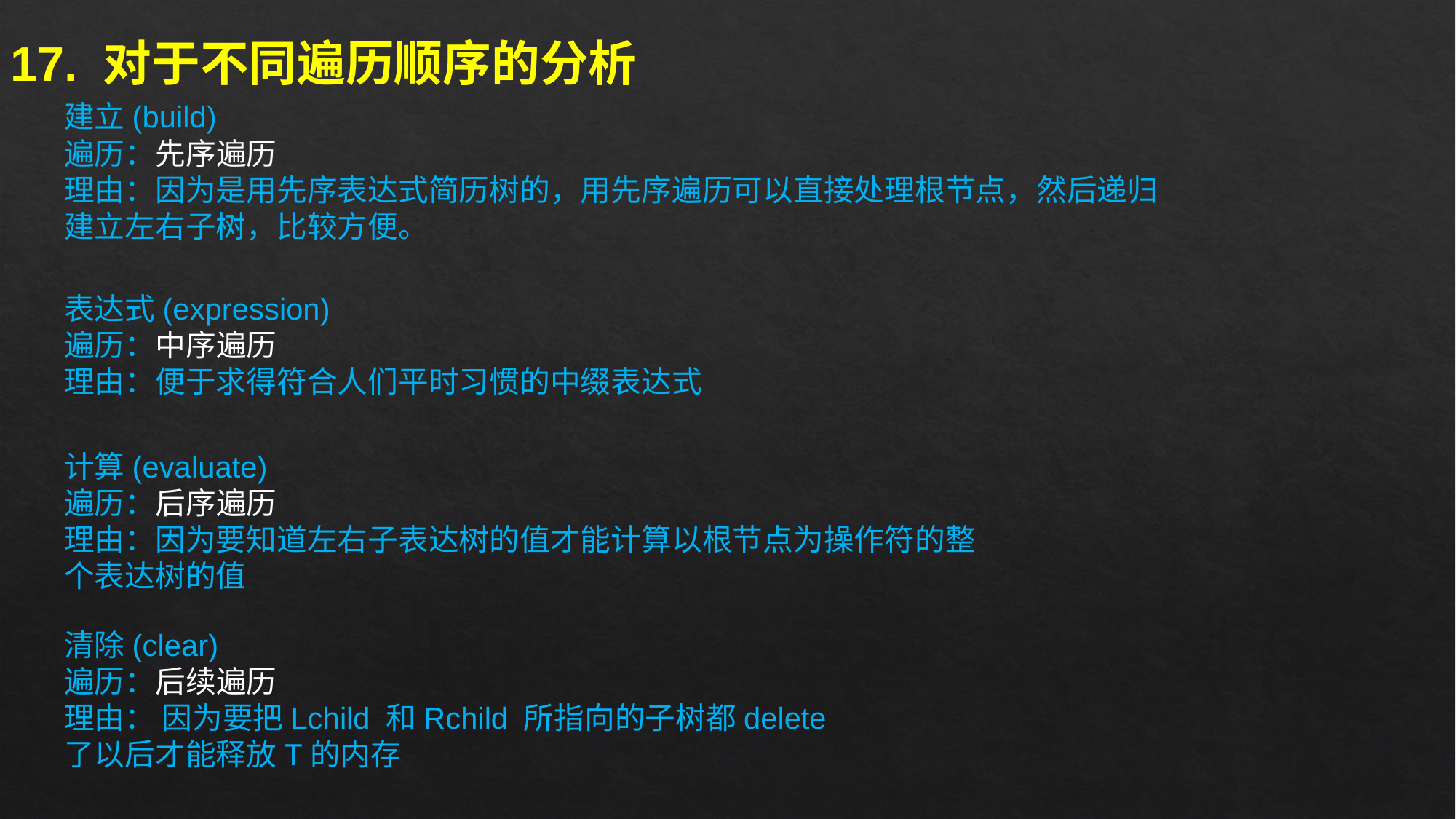

17. 对于不同遍历顺序的分析
建立(build)
遍历：先序遍历
理由：因为是用先序表达式简历树的，用先序遍历可以直接处理根节点，然后递归建立左右子树，比较方便。

表达式(expression)
遍历：中序遍历
理由：便于求得符合人们平时习惯的中缀表达式

计算(evaluate)
遍历：后序遍历
理由：因为要知道左右子表达树的值才能计算以根节点为操作符的整个表达树的值
清除(clear)
遍历：后续遍历
理由： 因为要把Lchild 和Rchild 所指向的子树都delete了以后才能释放T的内存